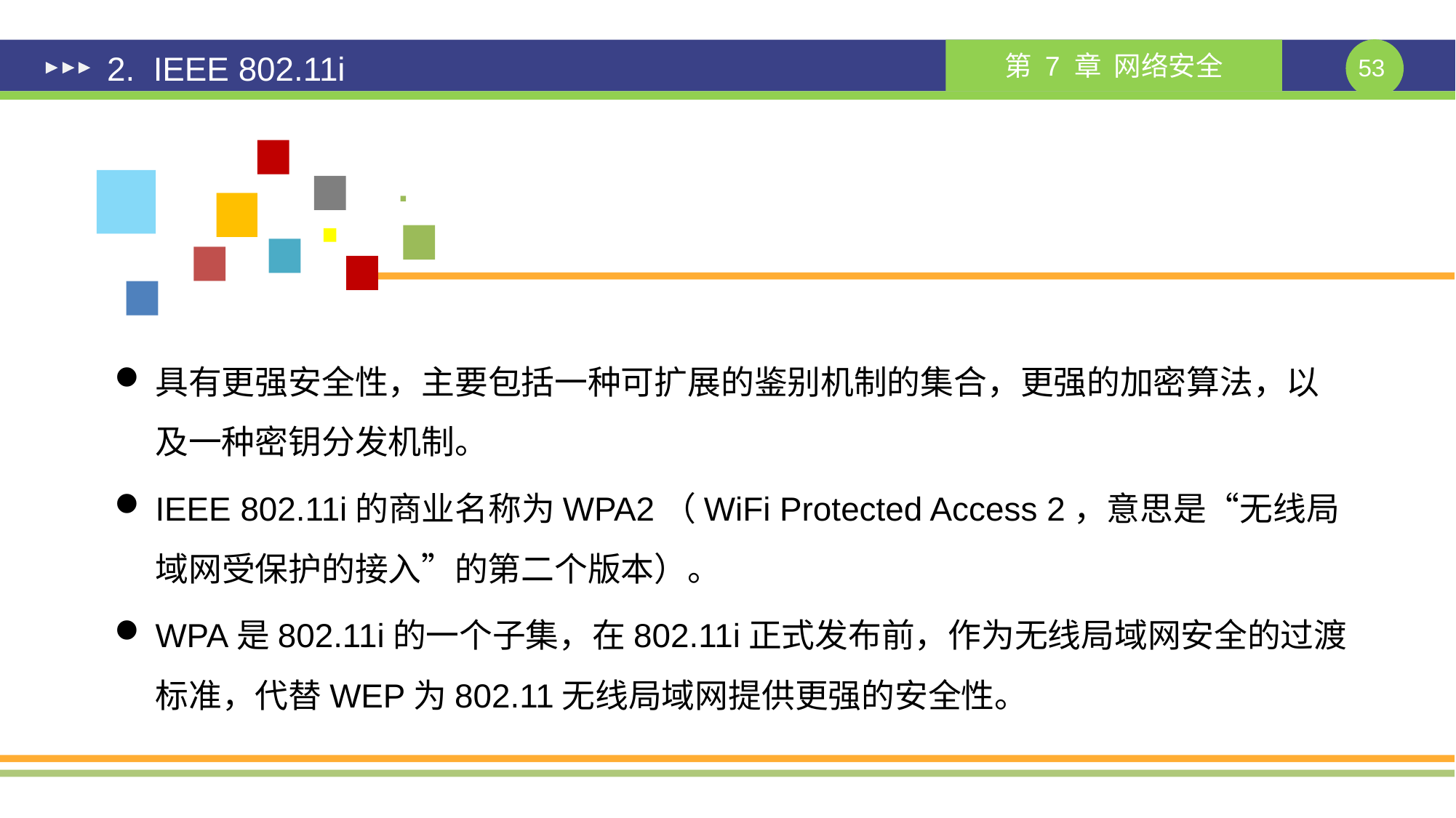

# 2.  IEEE 802.11i

具有更强安全性，主要包括一种可扩展的鉴别机制的集合，更强的加密算法，以及一种密钥分发机制。
IEEE 802.11i的商业名称为WPA2（WiFi Protected Access 2，意思是“无线局域网受保护的接入”的第二个版本）。
WPA是802.11i的一个子集，在802.11i正式发布前，作为无线局域网安全的过渡标准，代替WEP为802.11无线局域网提供更强的安全性。

课件制作人：谢钧  谢希仁